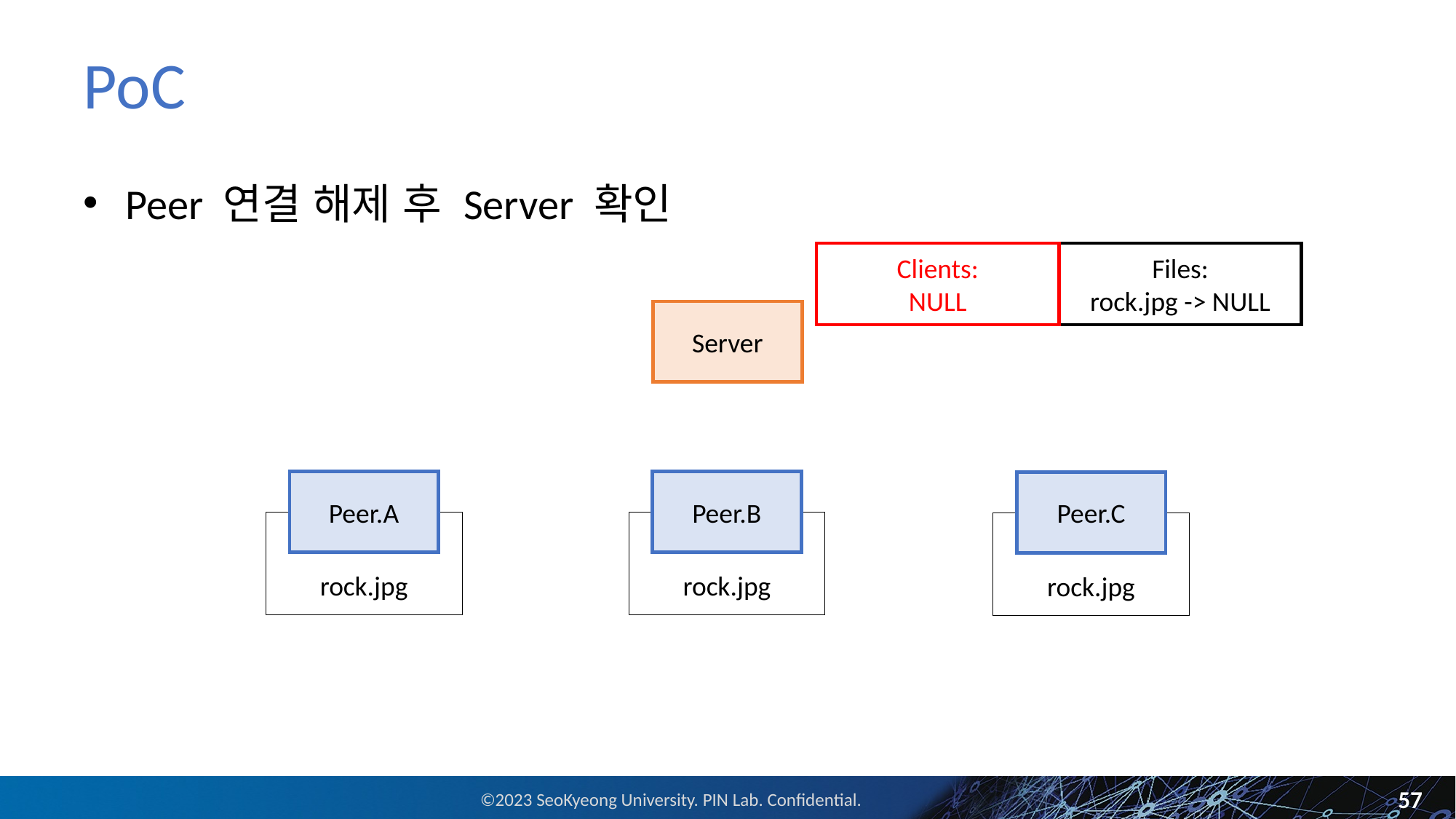

# PoC
Peer 연결 해제 후 Server 확인
Clients:
NULL
Files:
rock.jpg -> NULL
Server
Peer.A

rock.jpg
Peer.B

Peer.C

rock.jpg
rock.jpg
57